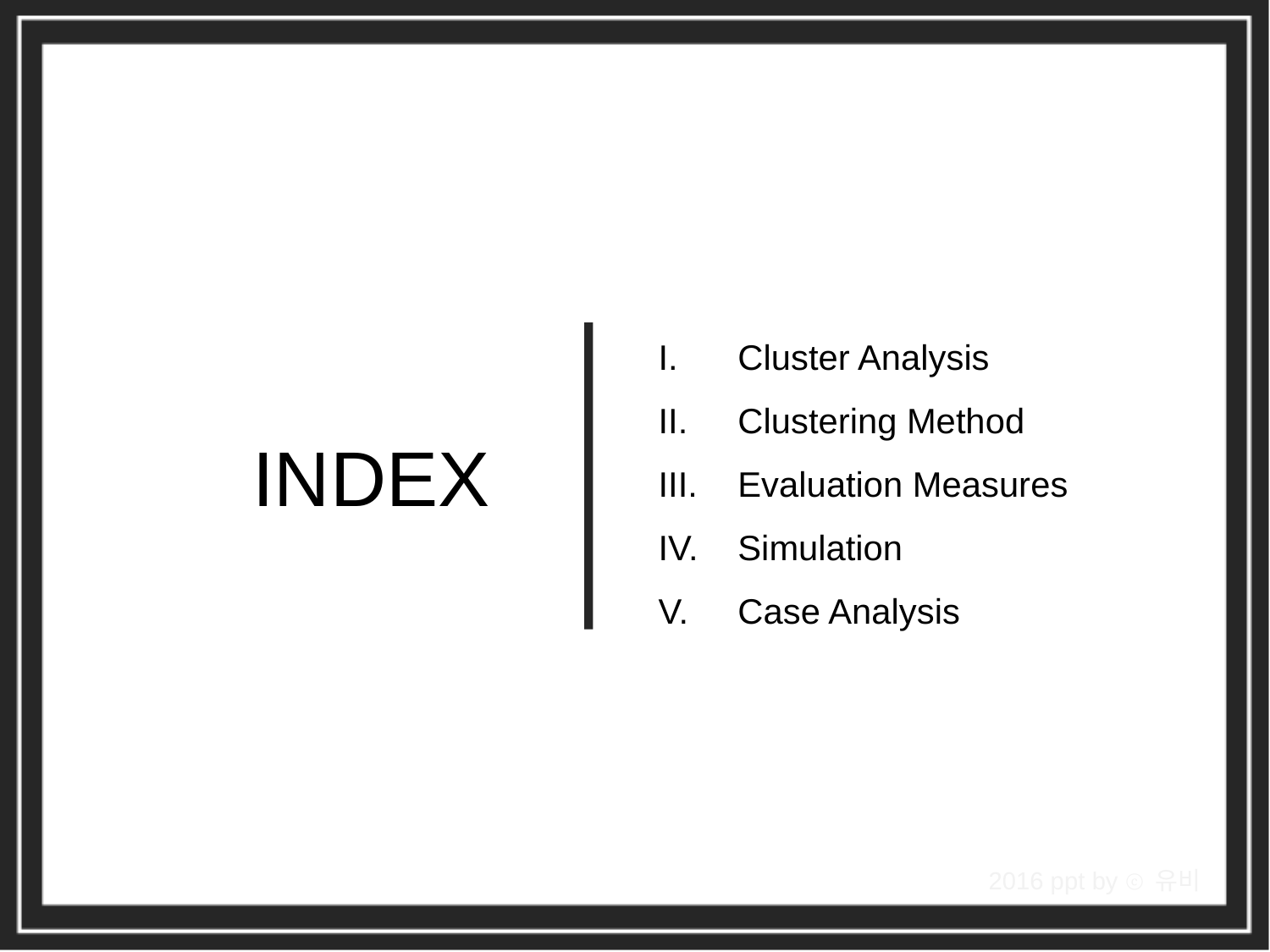

Cluster Analysis
Clustering Method
Evaluation Measures
Simulation
Case Analysis

INDEX
2016 ppt by ⓒ 유비